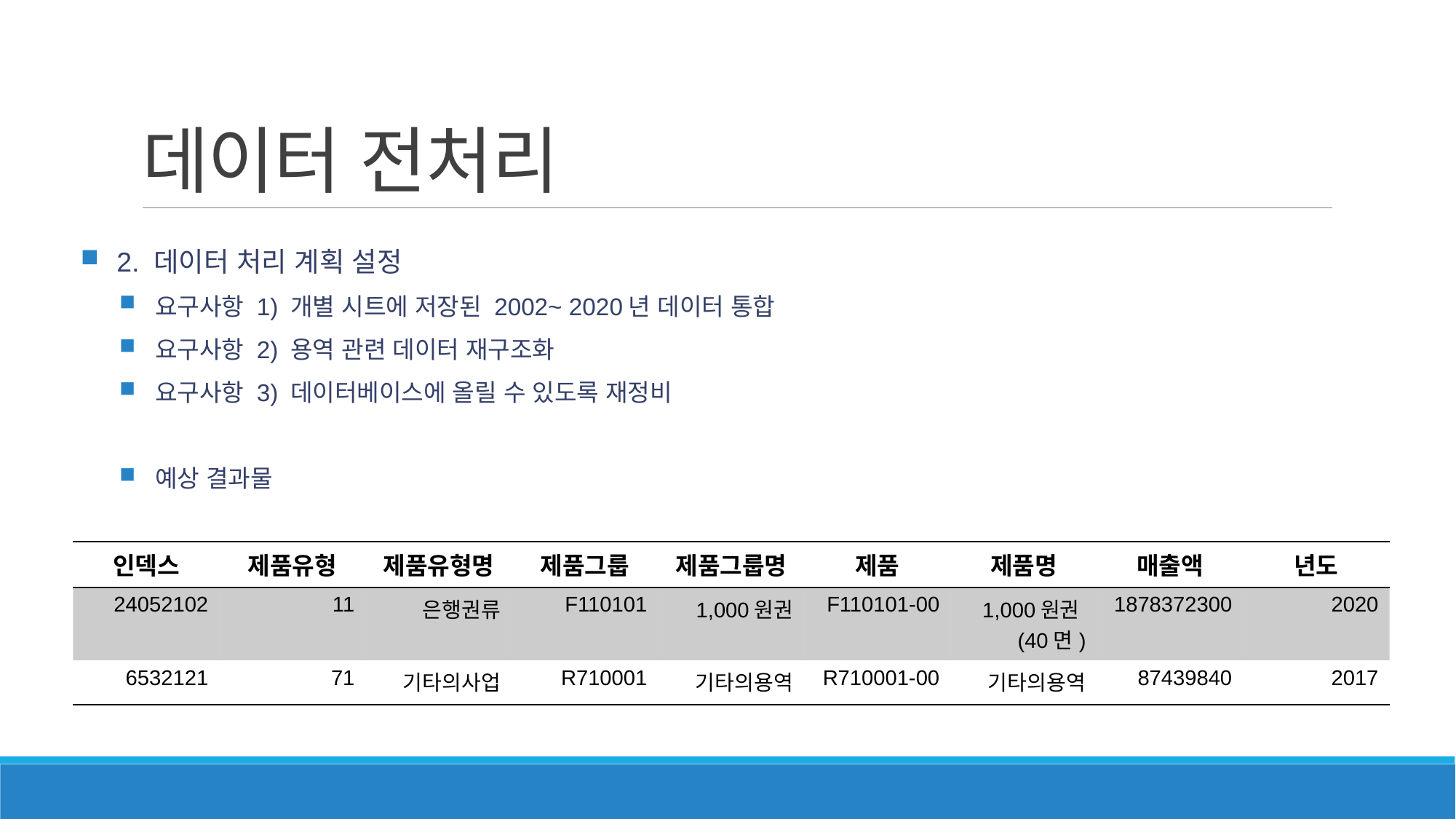

# 데이터 전처리
2. 데이터 처리 계획 설정
요구사항 1) 개별 시트에 저장된 2002~ 2020년 데이터 통합
요구사항 2) 용역 관련 데이터 재구조화
요구사항 3) 데이터베이스에 올릴 수 있도록 재정비

예상 결과물

| 인덱스 | 제품유형 | 제품유형명 | 제품그룹 | 제품그룹명 | 제품 | 제품명 | 매출액 | 년도 |
| --- | --- | --- | --- | --- | --- | --- | --- | --- |
| 24052102 | 11 | 은행권류 | F110101 | 1,000원권 | F110101-00 | 1,000원권(40면) | 1878372300 | 2020 |
| 6532121 | 71 | 기타의사업 | R710001 | 기타의용역 | R710001-00 | 기타의용역 | 87439840 | 2017 |